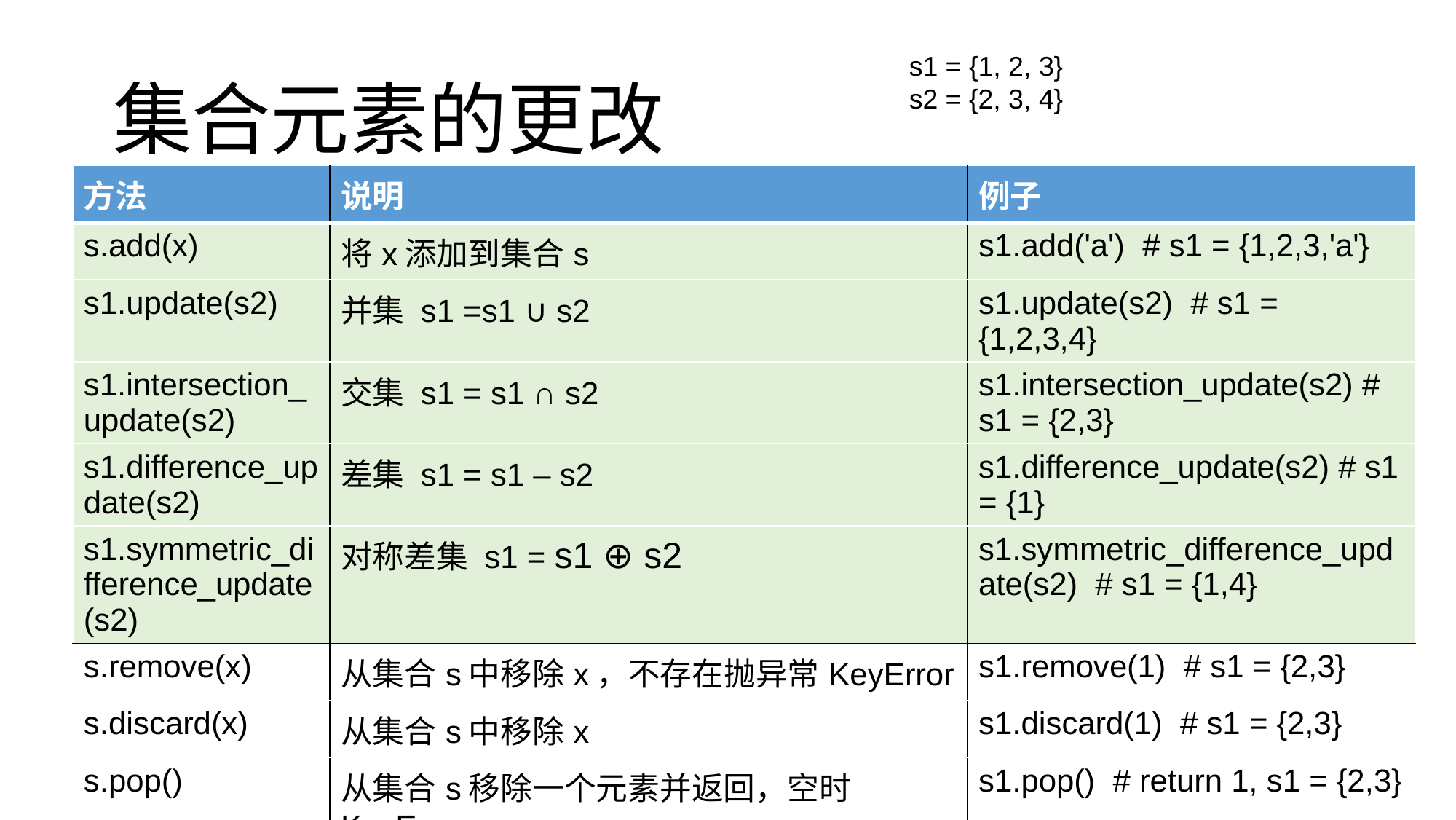

# 集合元素的更改
s1 = {1, 2, 3}
s2 = {2, 3, 4}
| 方法 | 说明 | 例子 |
| --- | --- | --- |
| s.add(x) | 将x添加到集合s | s1.add('a') # s1 = {1,2,3,'a'} |
| s1.update(s2) | 并集 s1 =s1 ∪ s2 | s1.update(s2) # s1 = {1,2,3,4} |
| s1.intersection\_update(s2) | 交集 s1 = s1 ∩ s2 | s1.intersection\_update(s2) # s1 = {2,3} |
| s1.difference\_update(s2) | 差集 s1 = s1 – s2 | s1.difference\_update(s2) # s1 = {1} |
| s1.symmetric\_difference\_update(s2) | 对称差集 s1 = s1 ⊕ s2 | s1.symmetric\_difference\_update(s2) # s1 = {1,4} |
| s.remove(x) | 从集合s中移除x，不存在抛异常KeyError | s1.remove(1) # s1 = {2,3} |
| s.discard(x) | 从集合s中移除x | s1.discard(1) # s1 = {2,3} |
| s.pop() | 从集合s移除一个元素并返回，空时KeyError | s1.pop() # return 1, s1 = {2,3} |
| s.clear() | 清空集合s | s1.clear() # s1 = set() |